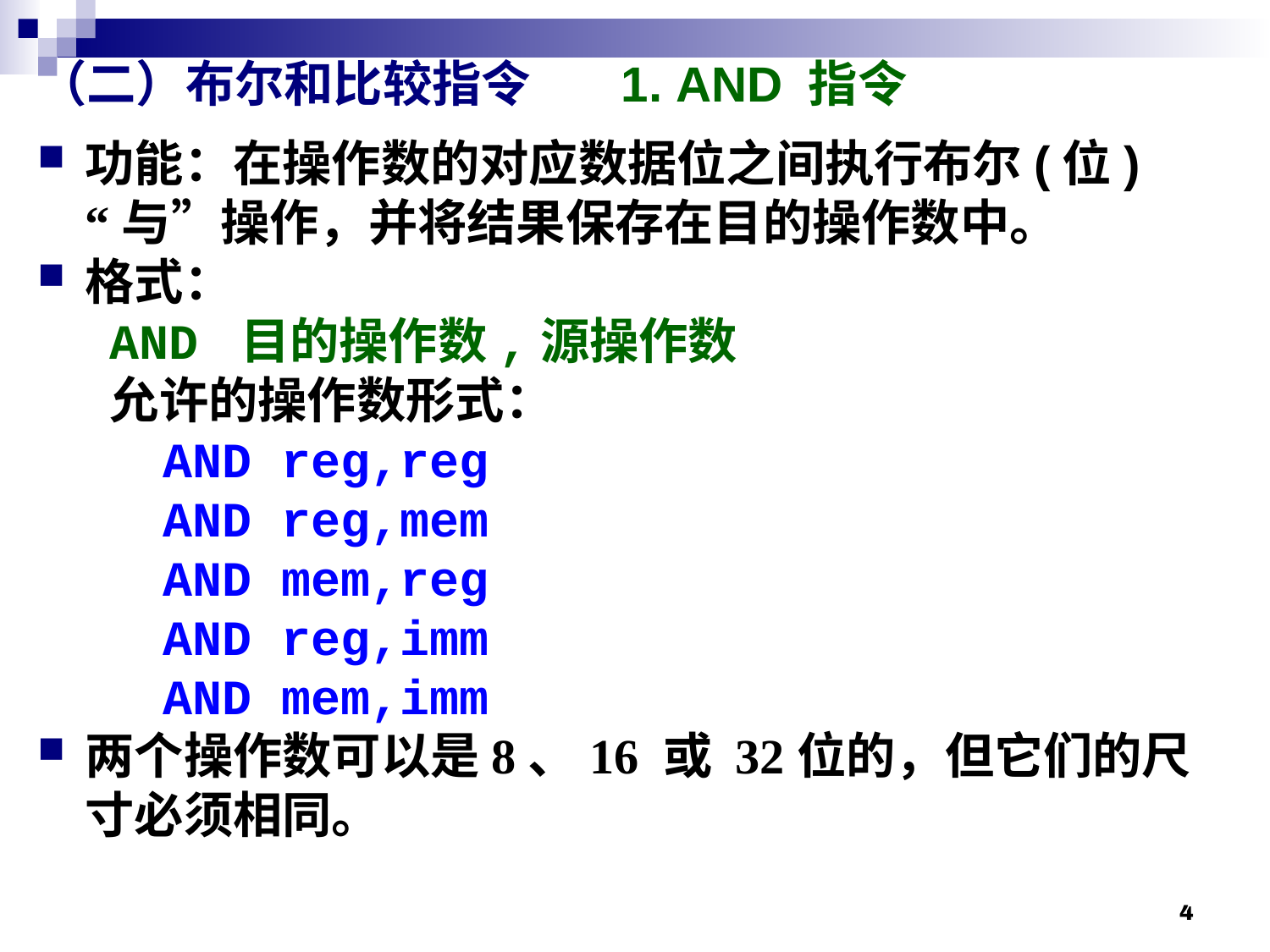

# （二）布尔和比较指令       1. AND 指令
功能：在操作数的对应数据位之间执行布尔(位)“与”操作，并将结果保存在目的操作数中。
格式：
AND 目的操作数,源操作数
允许的操作数形式：
	AND reg,reg
	AND reg,mem
	AND mem,reg
	AND reg,imm
	AND mem,imm
两个操作数可以是8、16 或 32位的，但它们的尺寸必须相同。
4